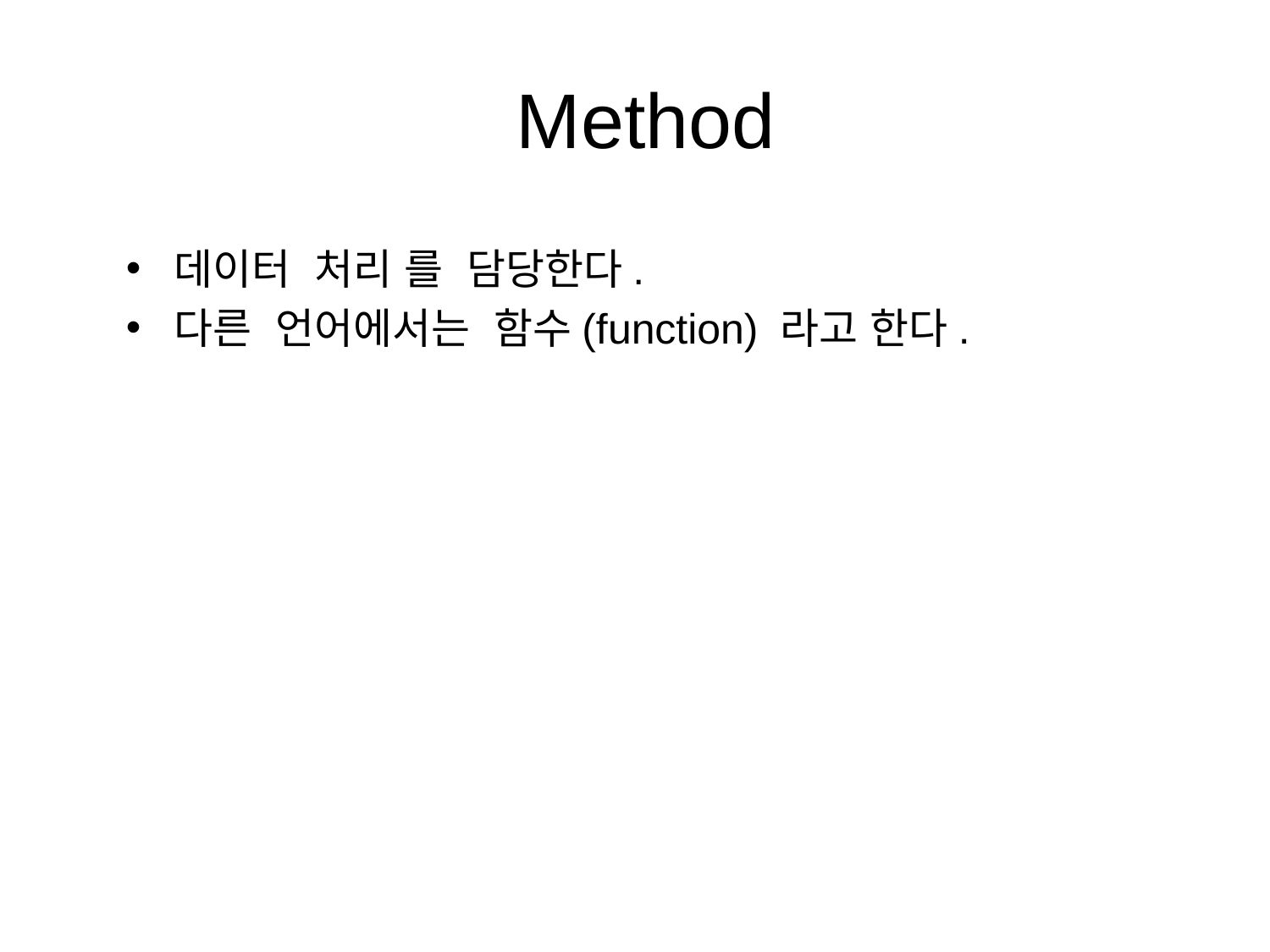

# Method
데이터  처리 를  담당한다.
다른  언어에서는  함수(function) 라고 한다.